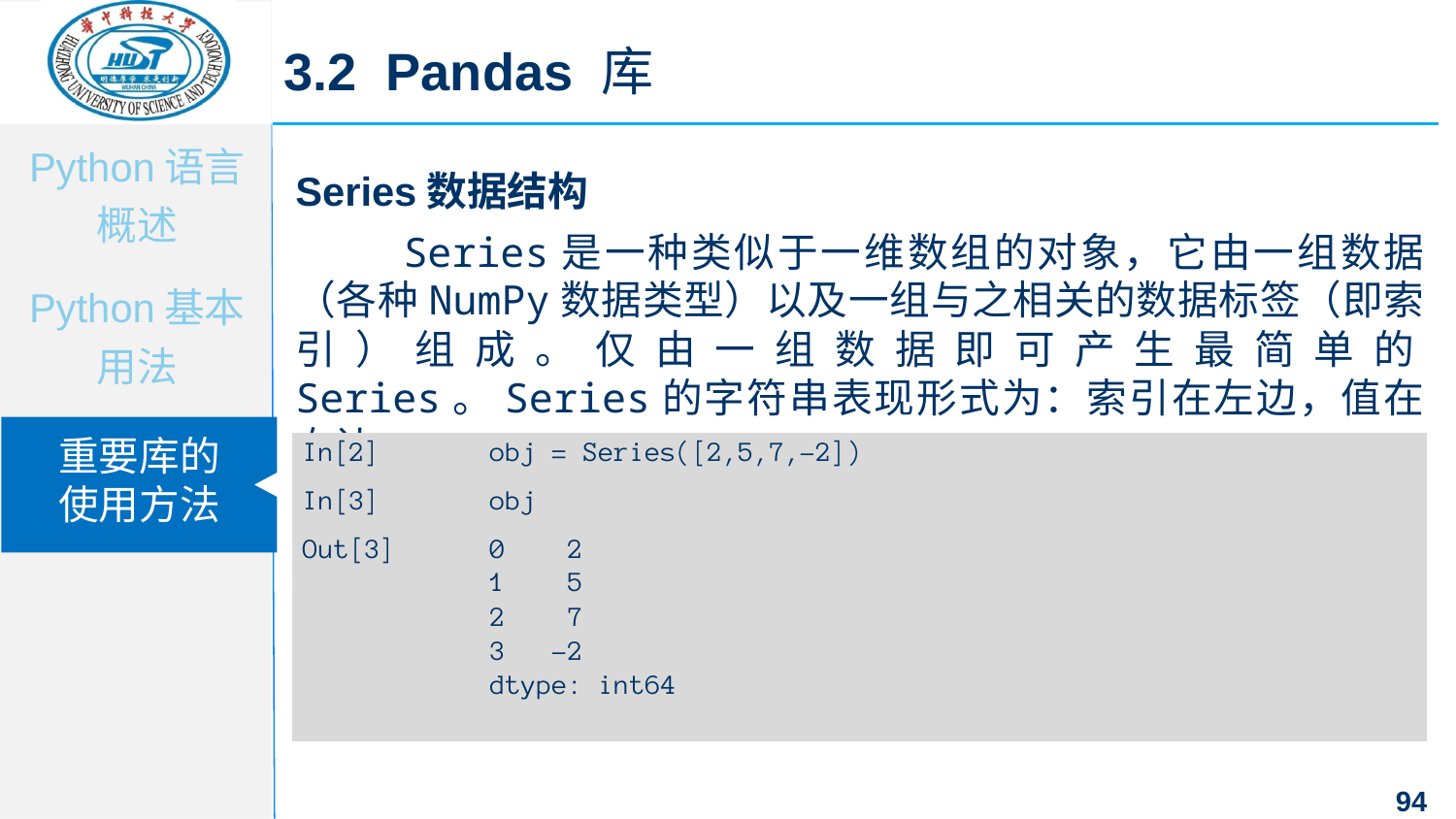

3.2  Pandas 库
Series数据结构
    Series是一种类似于一维数组的对象，它由一组数据（各种NumPy数据类型）以及一组与之相关的数据标签（即索引）组成。仅由一组数据即可产生最简单的Series。Series的字符串表现形式为：索引在左边，值在右边

| In[2] | obj = Series([2,5,7,-2]) |
| --- | --- |
| In[3] | obj |
| Out[3] | 0 2 1 5 2 7 3 -2 dtype: int64 |